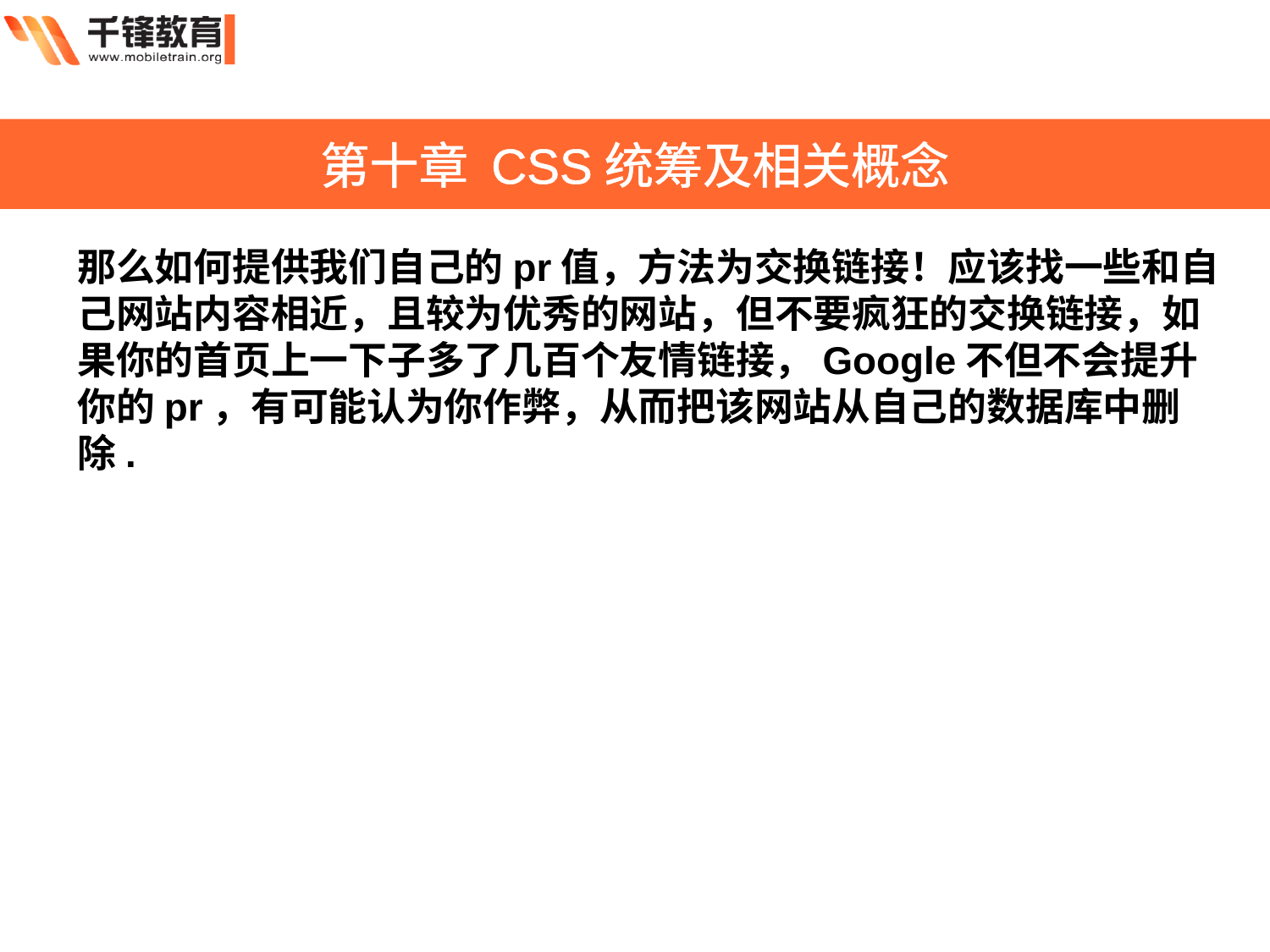

第十章 CSS统筹及相关概念
那么如何提供我们自己的pr值，方法为交换链接！应该找一些和自己网站内容相近，且较为优秀的网站，但不要疯狂的交换链接，如果你的首页上一下子多了几百个友情链接，Google不但不会提升你的pr，有可能认为你作弊，从而把该网站从自己的数据库中删除.